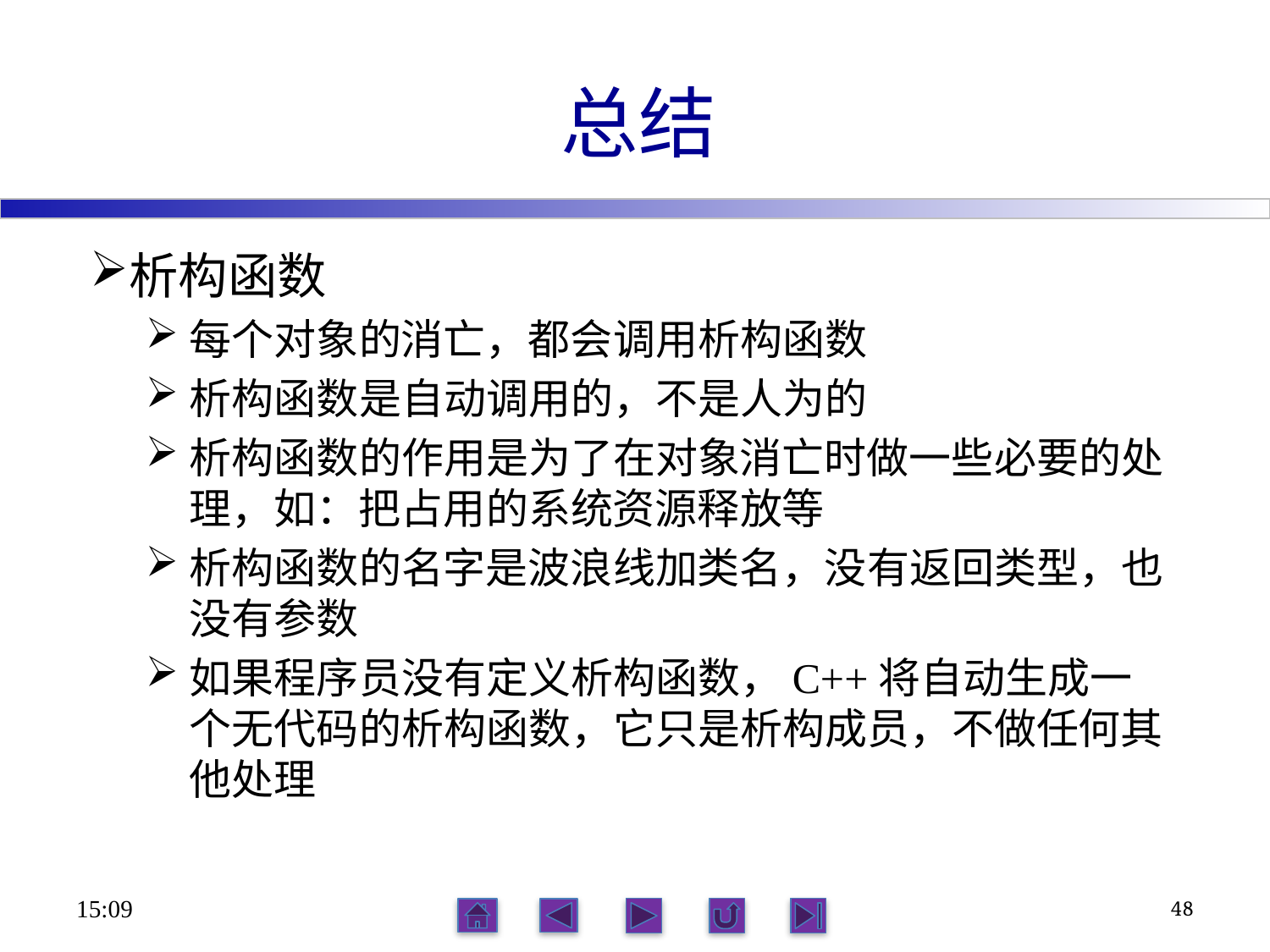

# 总结
析构函数
每个对象的消亡，都会调用析构函数
析构函数是自动调用的，不是人为的
析构函数的作用是为了在对象消亡时做一些必要的处理，如：把占用的系统资源释放等
析构函数的名字是波浪线加类名，没有返回类型，也没有参数
如果程序员没有定义析构函数，C++将自动生成一个无代码的析构函数，它只是析构成员，不做任何其他处理
15:09
48